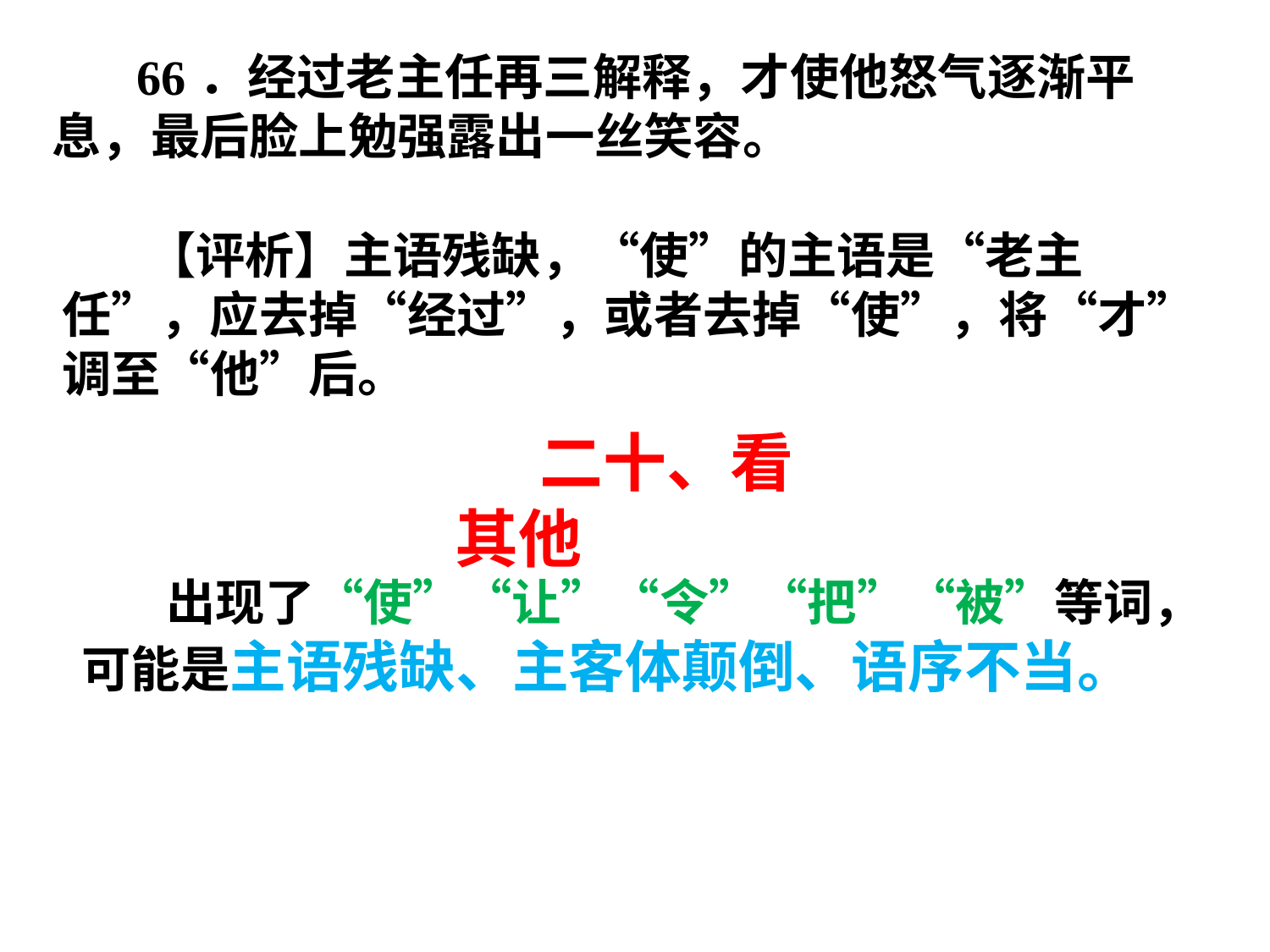

66．经过老主任再三解释，才使他怒气逐渐平息，最后脸上勉强露出一丝笑容。
【评析】主语残缺，“使”的主语是“老主任”，应去掉“经过”，或者去掉“使”，将“才”调至“他”后。

二十、看其他
出现了“使”“让”“令”“把”“被”等词，可能是主语残缺、主客体颠倒、语序不当。